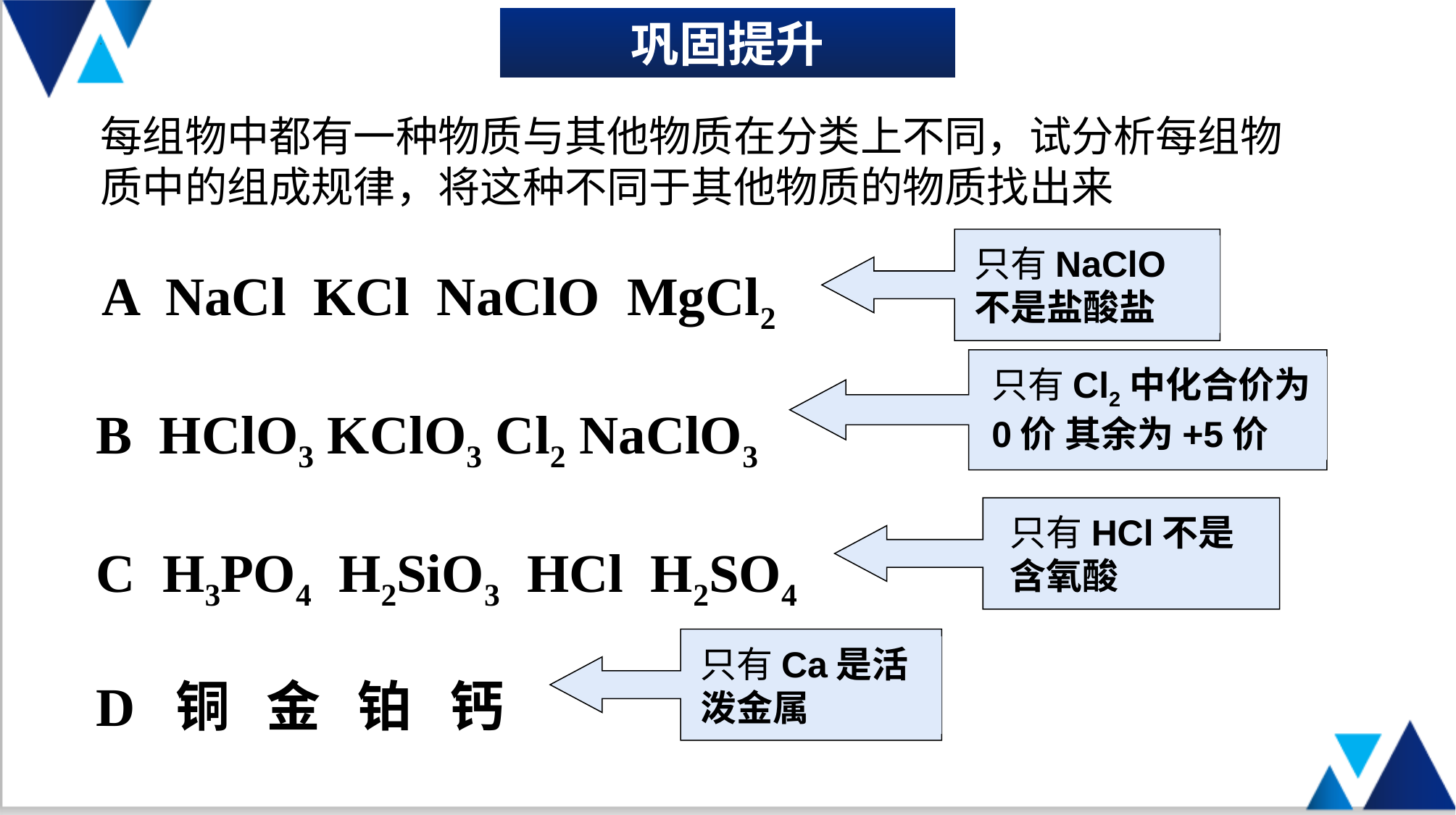

巩固提升
每组物中都有一种物质与其他物质在分类上不同，试分析每组物质中的组成规律，将这种不同于其他物质的物质找出来
 A  NaCl  KCl  NaClO  MgCl2
B  HClO3 KClO3 Cl2 NaClO3
C  H3PO4  H2SiO3  HCl  H2SO4
D  铜   金   铂   钙

只有NaClO不是盐酸盐

只有Cl2中化合价为0价 其余为+5价

只有HCl不是含氧酸

只有Ca是活泼金属